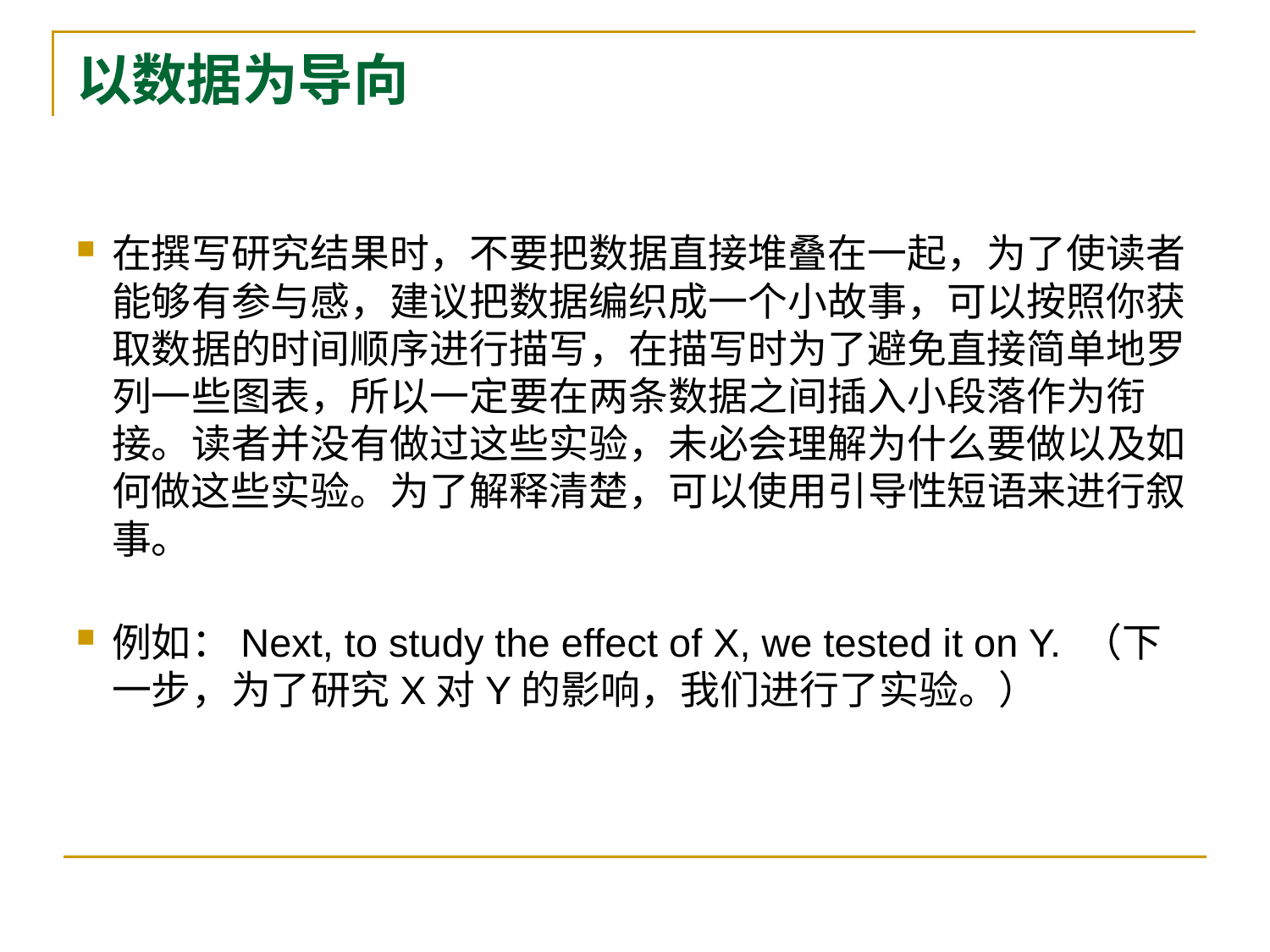

# 以数据为导向
在撰写研究结果时，不要把数据直接堆叠在一起，为了使读者能够有参与感，建议把数据编织成一个小故事，可以按照你获取数据的时间顺序进行描写，在描写时为了避免直接简单地罗列一些图表，所以一定要在两条数据之间插入小段落作为衔接。读者并没有做过这些实验，未必会理解为什么要做以及如何做这些实验。为了解释清楚，可以使用引导性短语来进行叙事。
例如：Next, to study the effect of X, we tested it on Y. （下一步，为了研究X对Y的影响，我们进行了实验。）